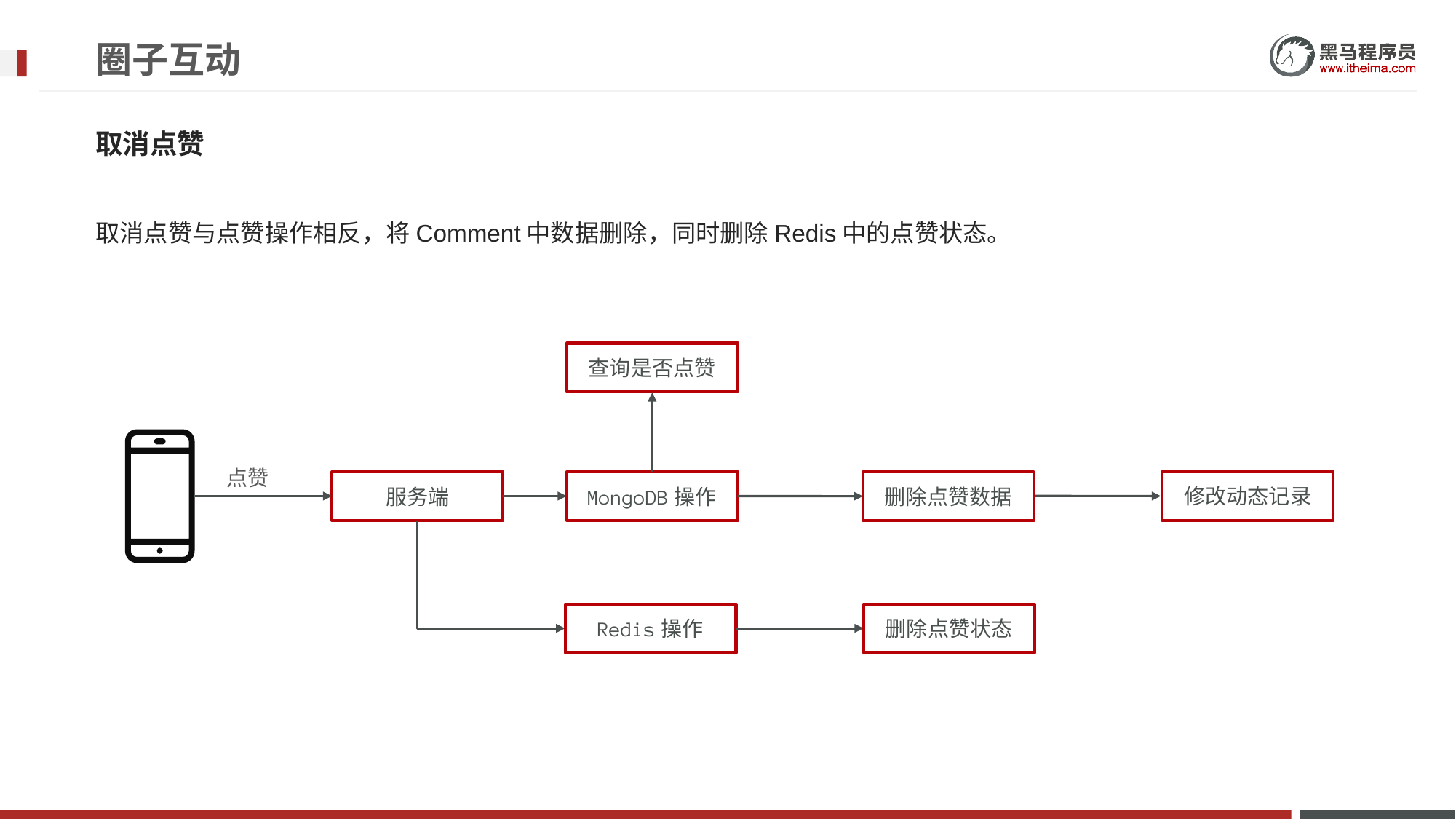

# 圈子互动
取消点赞
取消点赞与点赞操作相反，将Comment中数据删除，同时删除Redis中的点赞状态。
查询是否点赞

点赞
修改动态记录
MongoDB操作
服务端
删除点赞数据
Redis操作
删除点赞状态